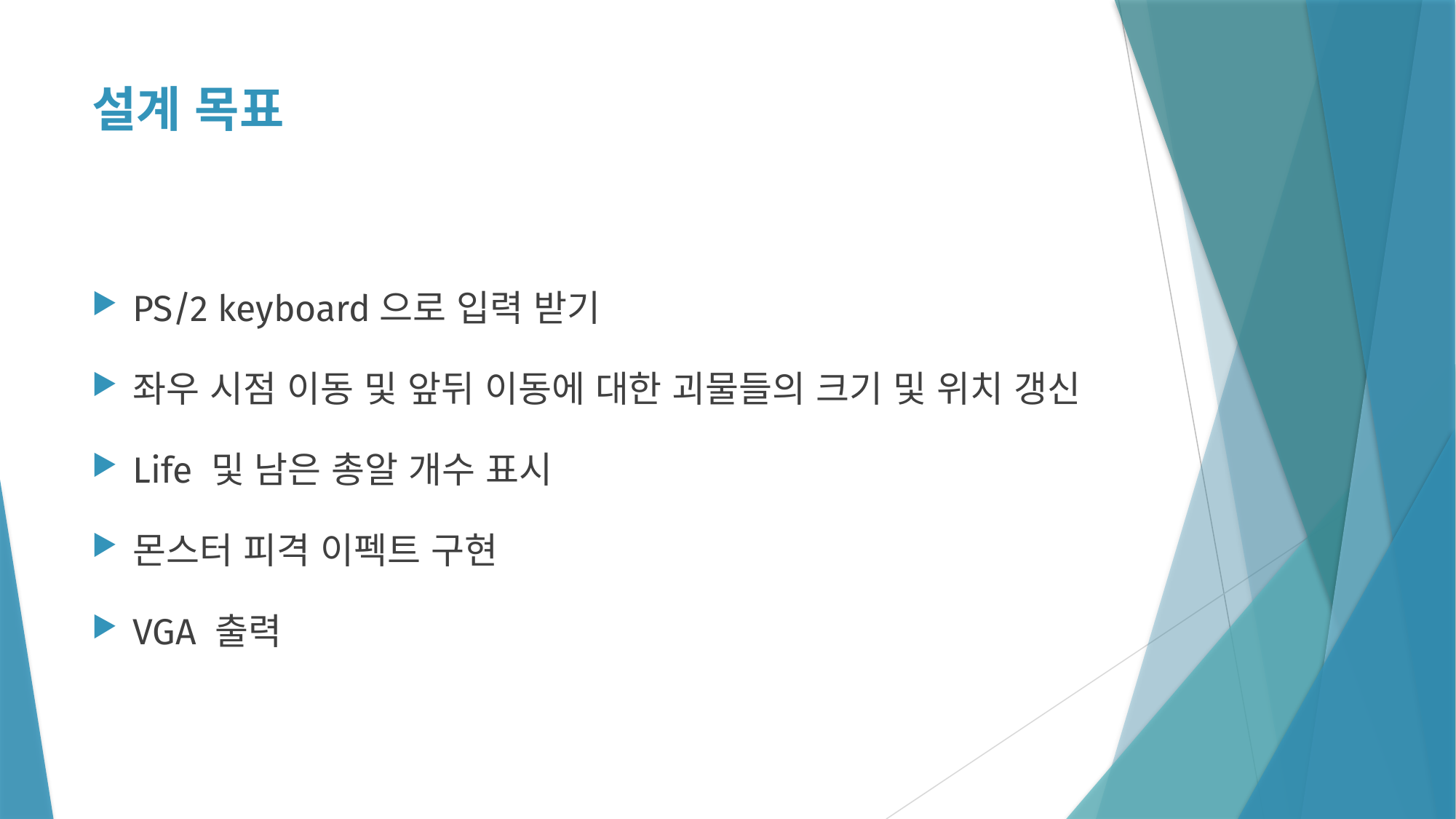

# 설계 목표
PS/2 keyboard으로 입력 받기
좌우 시점 이동 및 앞뒤 이동에 대한 괴물들의 크기 및 위치 갱신
Life 및 남은 총알 개수 표시
몬스터 피격 이펙트 구현
VGA 출력